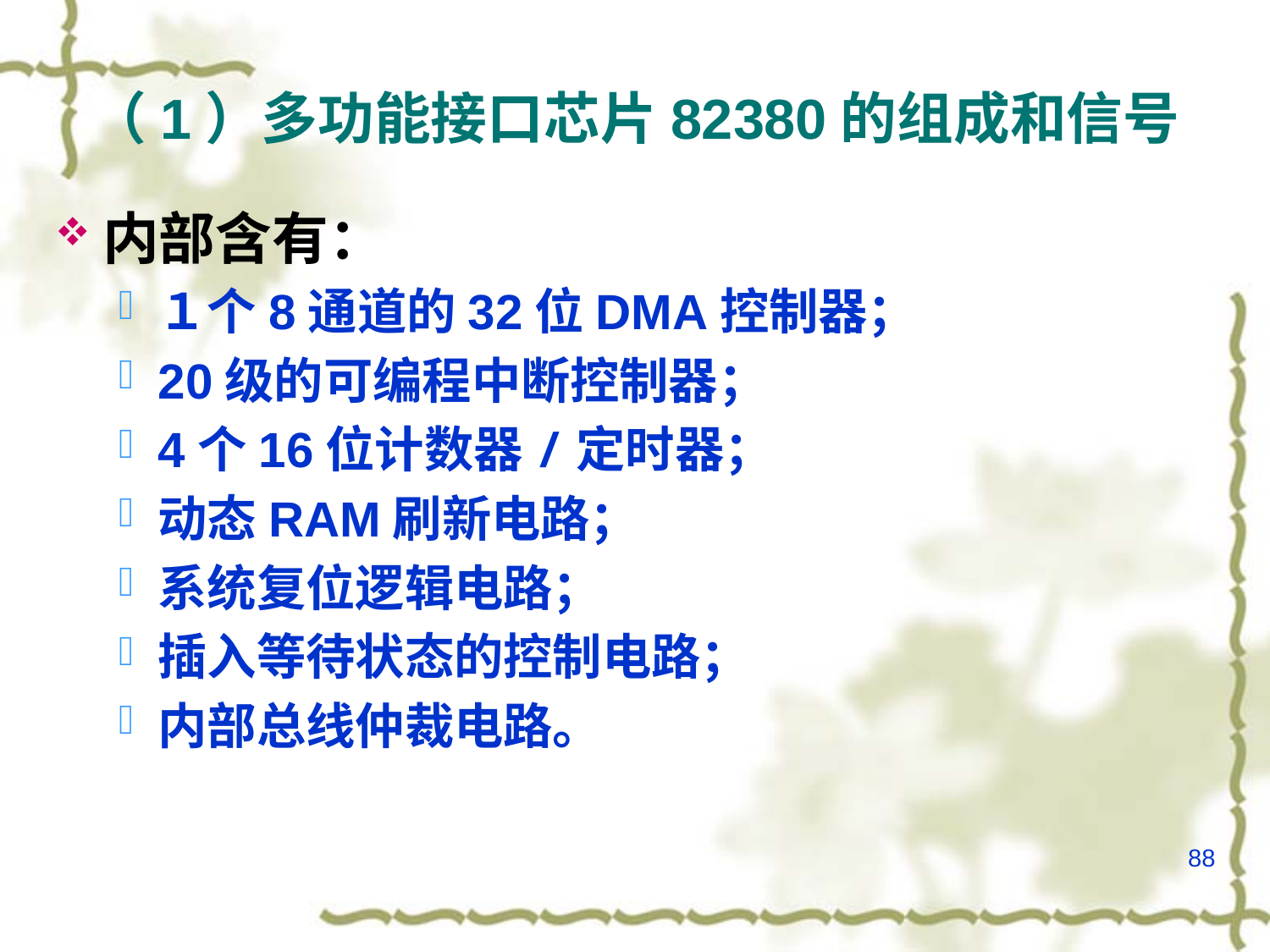

# （1）多功能接口芯片82380的组成和信号
内部含有：
１个8通道的32位DMA控制器；
20级的可编程中断控制器；
4个16位计数器/定时器；
动态RAM刷新电路；
系统复位逻辑电路；
插入等待状态的控制电路；
内部总线仲裁电路。
88